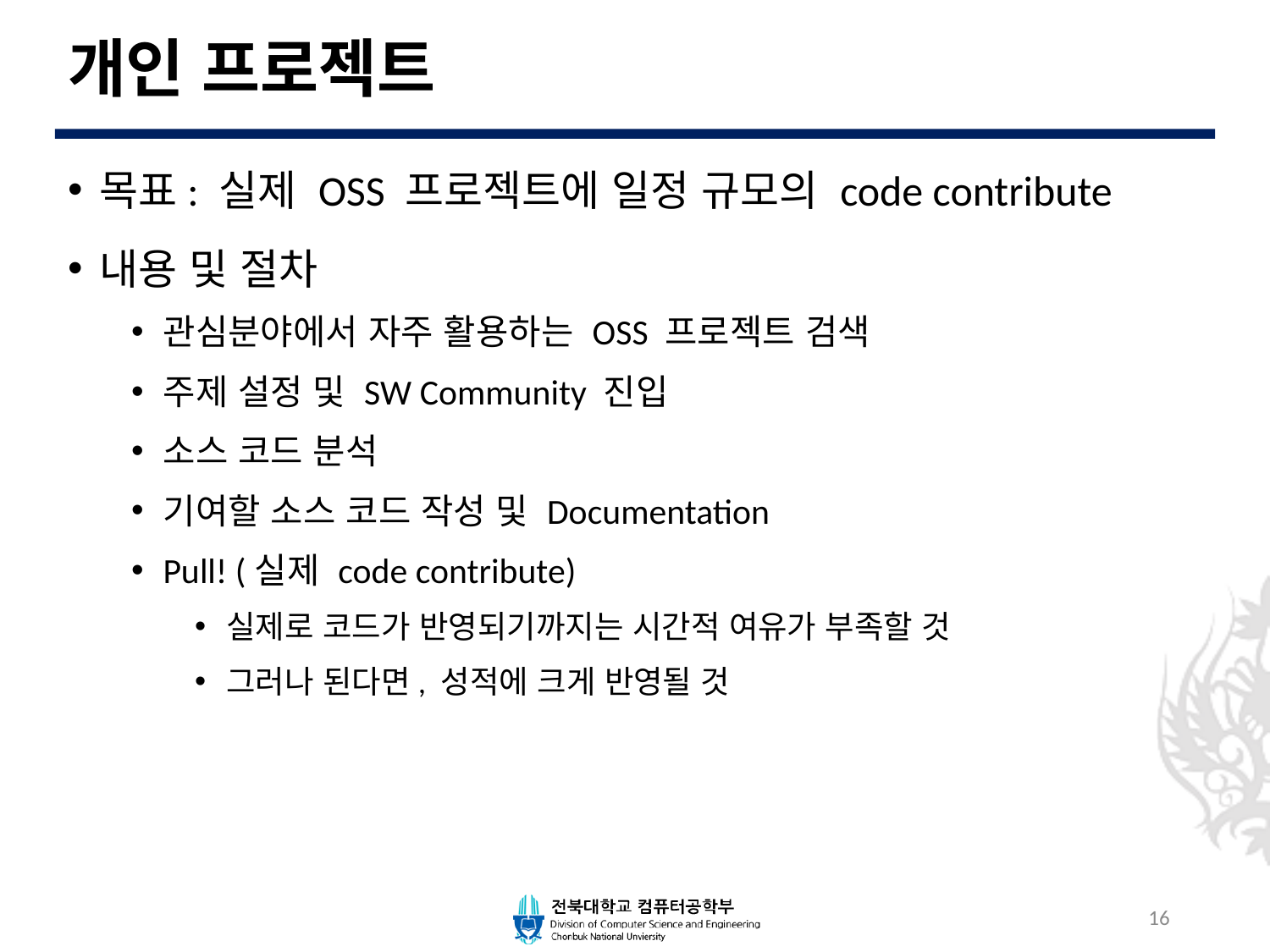

# 개인 프로젝트
목표: 실제 OSS 프로젝트에 일정 규모의 code contribute
내용 및 절차
관심분야에서 자주 활용하는 OSS 프로젝트 검색
주제 설정 및 SW Community 진입
소스 코드 분석
기여할 소스 코드 작성 및 Documentation
Pull! (실제 code contribute)
실제로 코드가 반영되기까지는 시간적 여유가 부족할 것
그러나 된다면, 성적에 크게 반영될 것

16